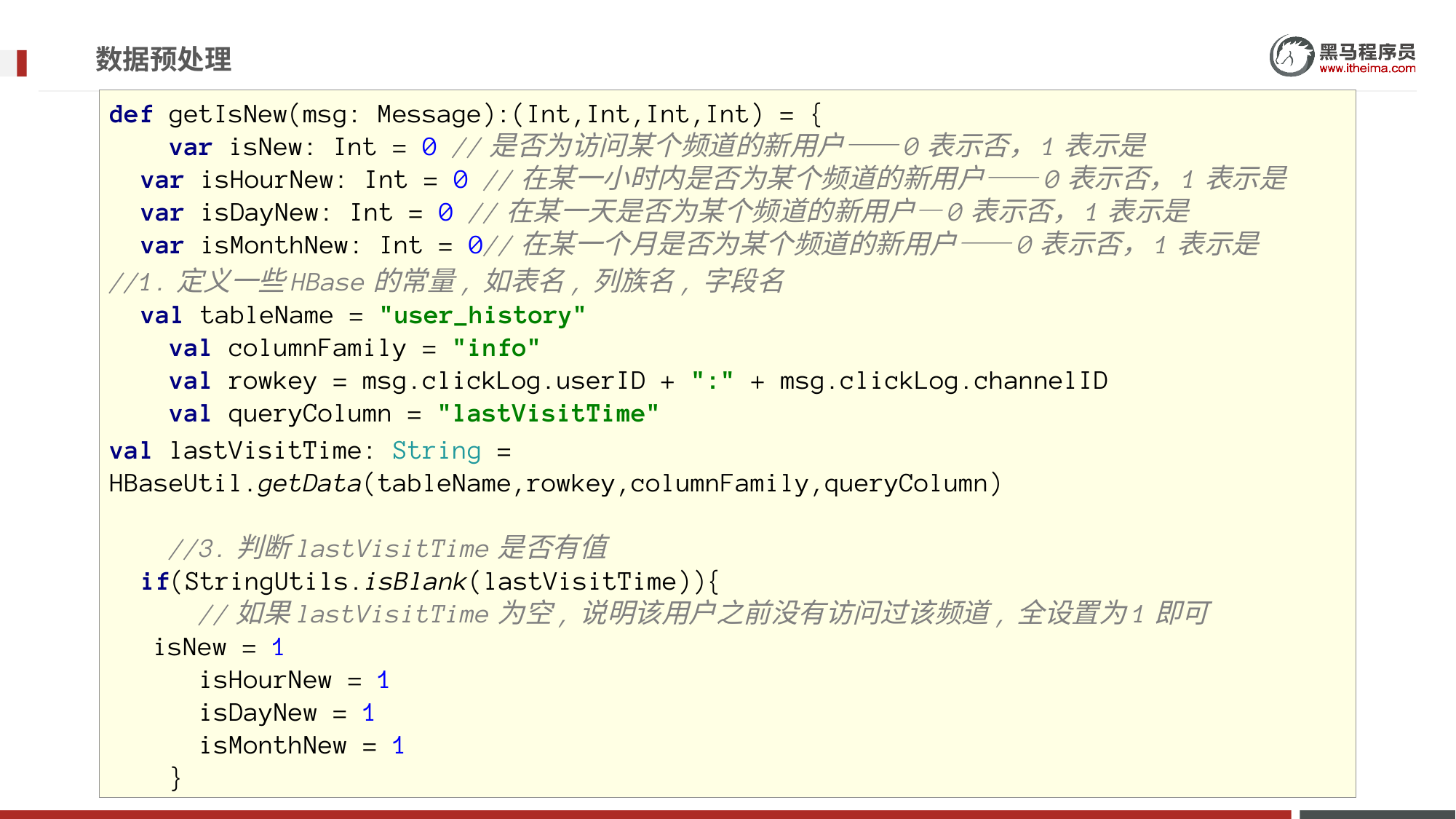

# 数据预处理
def getIsNew(msg: Message):(Int,Int,Int,Int) = {
    var isNew: Int = 0 //是否为访问某个频道的新用户——0表示否，1表示是
    var isHourNew: Int = 0 //在某一小时内是否为某个频道的新用户——0表示否，1表示是
    var isDayNew: Int = 0 //在某一天是否为某个频道的新用户—0表示否，1表示是
    var isMonthNew: Int = 0//在某一个月是否为某个频道的新用户——0表示否，1表示是
//1.定义一些HBase的常量,如表名,列族名,字段名
    val tableName = "user_history"
    val columnFamily = "info"
    val rowkey = msg.clickLog.userID + ":" + msg.clickLog.channelID
    val queryColumn = "lastVisitTime"
val lastVisitTime: String = HBaseUtil.getData(tableName,rowkey,columnFamily,queryColumn)
    //3.判断lastVisitTime是否有值
    if(StringUtils.isBlank(lastVisitTime)){
      //如果lastVisitTime为空,说明该用户之前没有访问过该频道,全设置为1即可
      isNew = 1
      isHourNew = 1
      isDayNew = 1
      isMonthNew = 1
    }